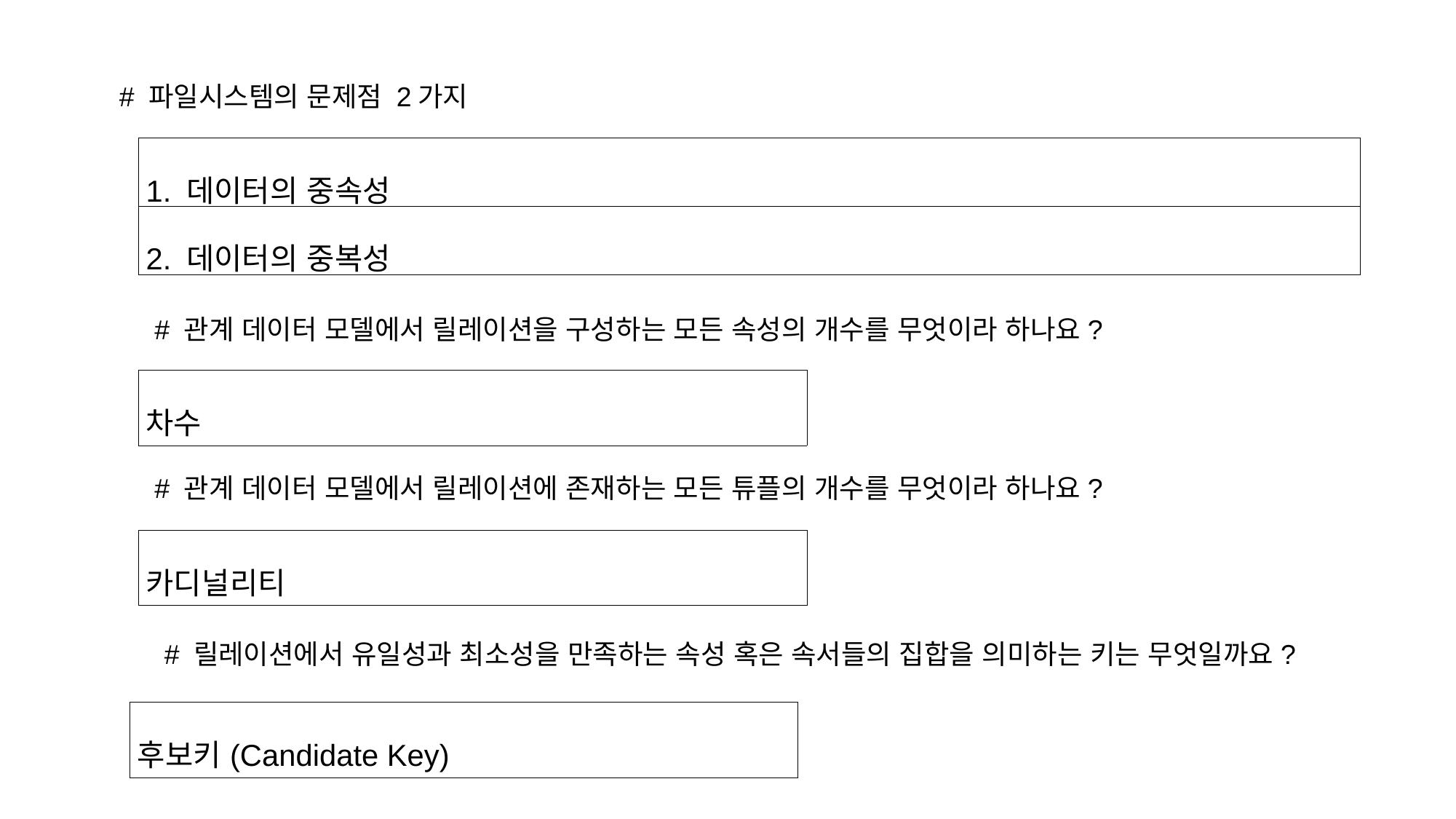

# 파일시스템의 문제점 2가지
| 1. 데이터의 중속성 |
| --- |
| 2. 데이터의 중복성 |
# 관계 데이터 모델에서 릴레이션을 구성하는 모든 속성의 개수를 무엇이라 하나요?

| 차수 |
| --- |
# 관계 데이터 모델에서 릴레이션에 존재하는 모든 튜플의 개수를 무엇이라 하나요?
| 카디널리티 |
| --- |
# 릴레이션에서 유일성과 최소성을 만족하는 속성 혹은 속서들의 집합을 의미하는 키는 무엇일까요?
| 후보키(Candidate Key) |
| --- |